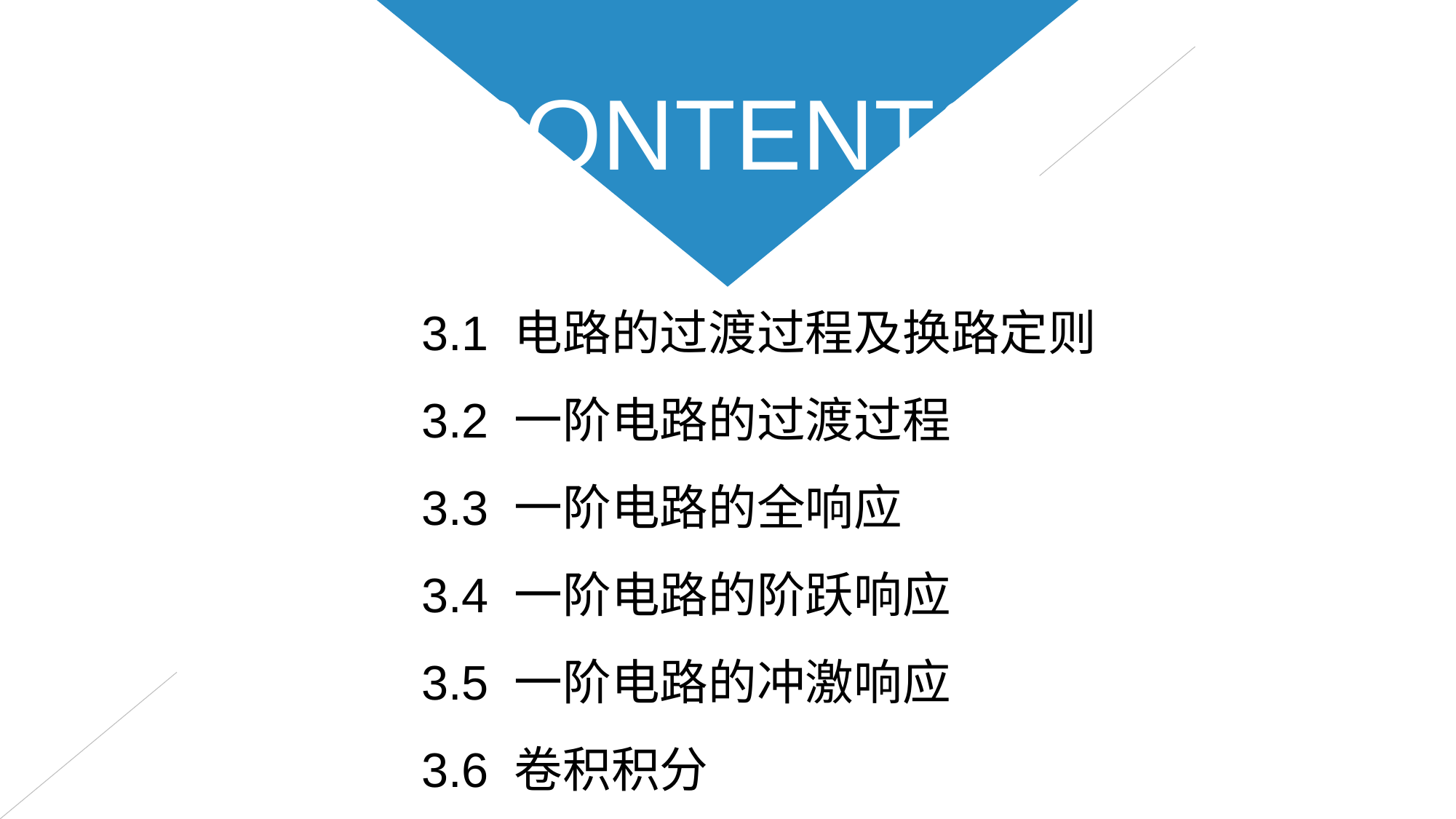

CONTENTS
3.1 电路的过渡过程及换路定则
3.2 一阶电路的过渡过程
3.3 一阶电路的全响应
3.4 一阶电路的阶跃响应
3.5 一阶电路的冲激响应
3.6 卷积积分